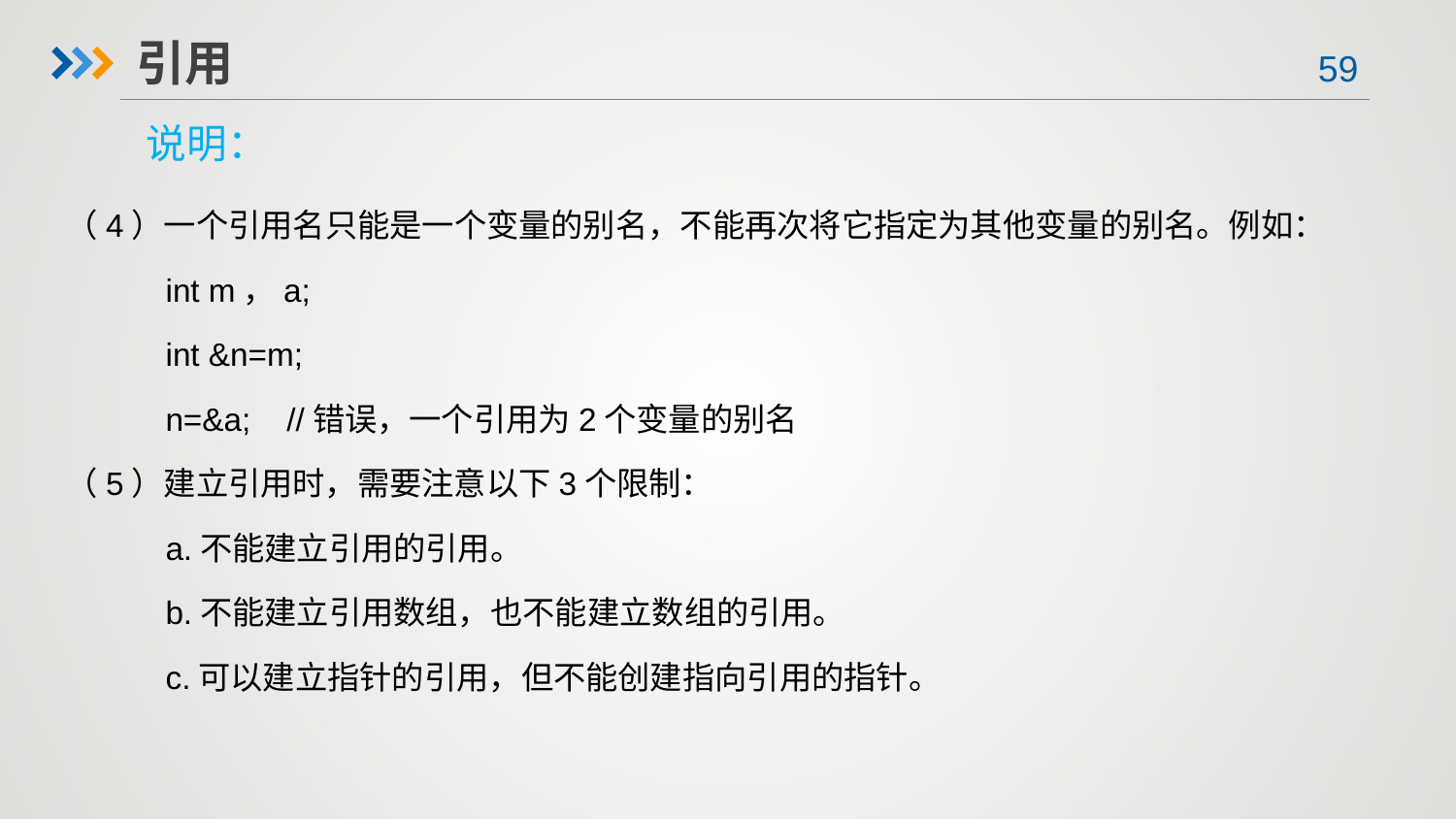

引用
说明：
（4）一个引用名只能是一个变量的别名，不能再次将它指定为其他变量的别名。例如：
   int m，a;
   int &n=m;
   n=&a;    //错误，一个引用为2个变量的别名
（5）建立引用时，需要注意以下3个限制：
   a.不能建立引用的引用。
   b.不能建立引用数组，也不能建立数组的引用。
   c.可以建立指针的引用，但不能创建指向引用的指针。